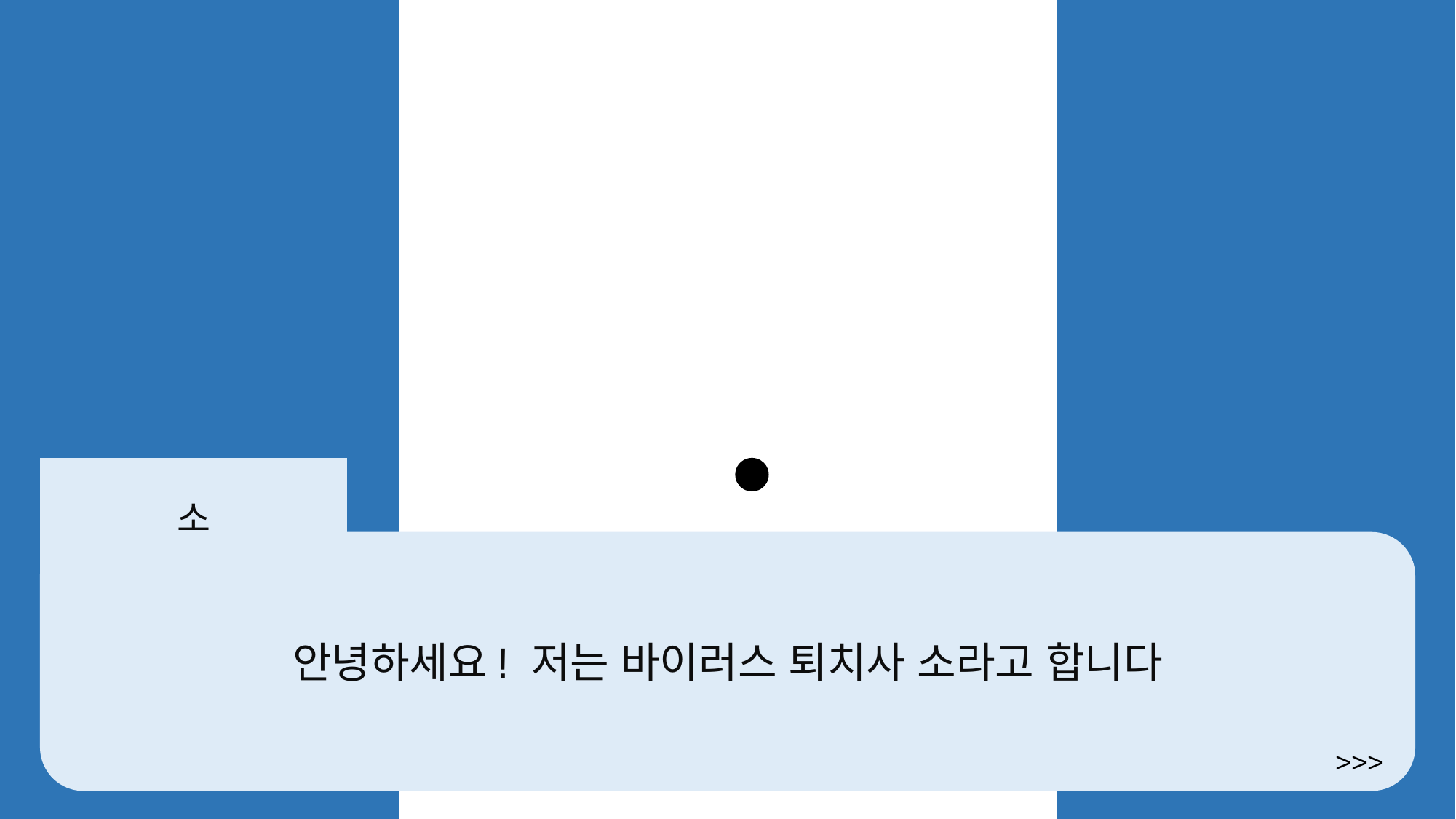

소

안녕하세요! 저는 바이러스 퇴치사 소라고 합니다
>>>